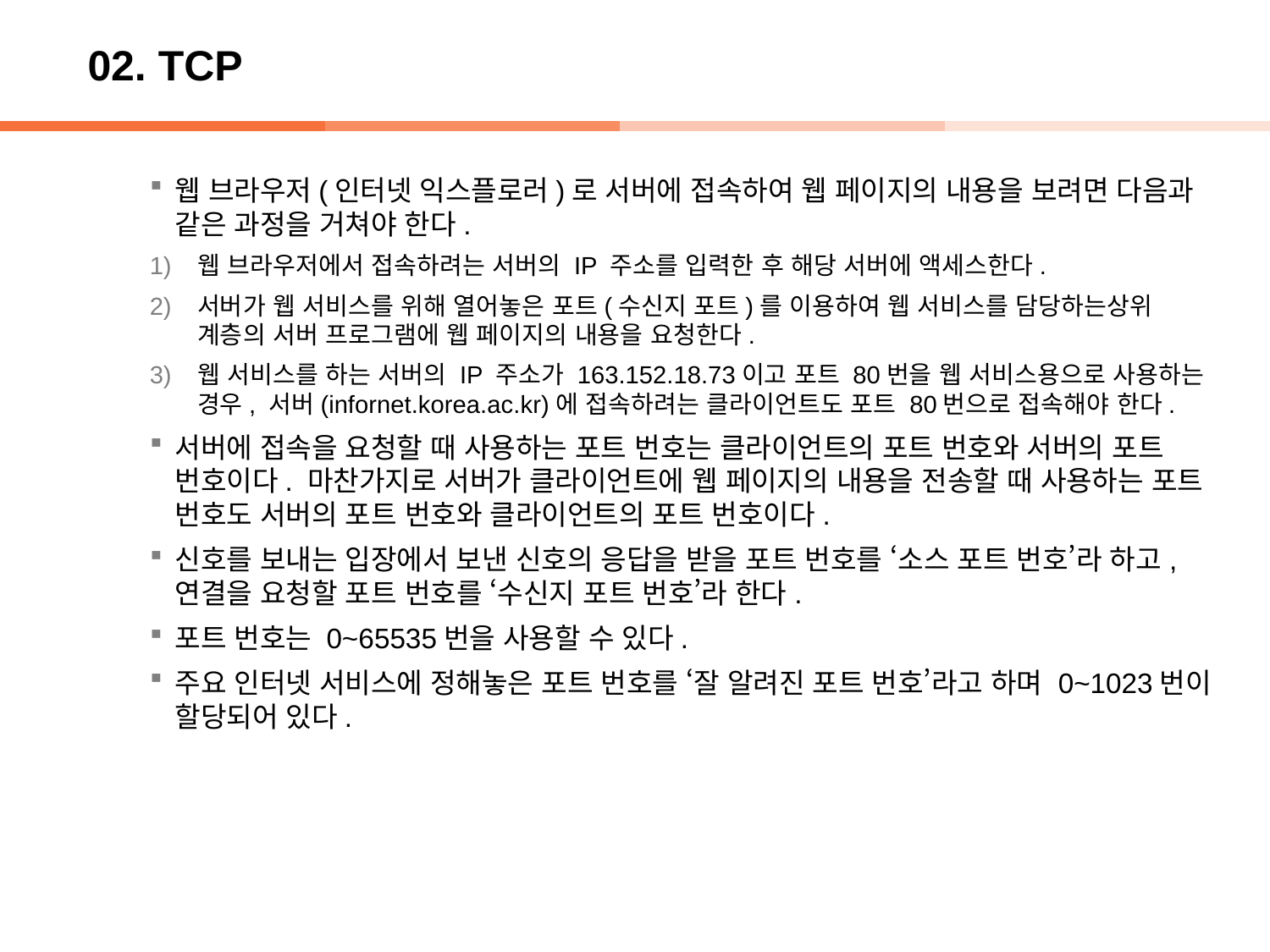

# 02. TCP
웹 브라우저(인터넷 익스플로러)로 서버에 접속하여 웹 페이지의 내용을 보려면 다음과 같은 과정을 거쳐야 한다.
웹 브라우저에서 접속하려는 서버의 IP 주소를 입력한 후 해당 서버에 액세스한다.
서버가 웹 서비스를 위해 열어놓은 포트(수신지 포트)를 이용하여 웹 서비스를 담당하는상위 계층의 서버 프로그램에 웹 페이지의 내용을 요청한다.
웹 서비스를 하는 서버의 IP 주소가 163.152.18.73이고 포트 80번을 웹 서비스용으로 사용하는 경우, 서버(infornet.korea.ac.kr)에 접속하려는 클라이언트도 포트 80번으로 접속해야 한다.
서버에 접속을 요청할 때 사용하는 포트 번호는 클라이언트의 포트 번호와 서버의 포트 번호이다. 마찬가지로 서버가 클라이언트에 웹 페이지의 내용을 전송할 때 사용하는 포트 번호도 서버의 포트 번호와 클라이언트의 포트 번호이다.
신호를 보내는 입장에서 보낸 신호의 응답을 받을 포트 번호를 ‘소스 포트 번호’라 하고, 연결을 요청할 포트 번호를 ‘수신지 포트 번호’라 한다.
포트 번호는 0~65535번을 사용할 수 있다.
주요 인터넷 서비스에 정해놓은 포트 번호를 ‘잘 알려진 포트 번호’라고 하며 0~1023번이 할당되어 있다.